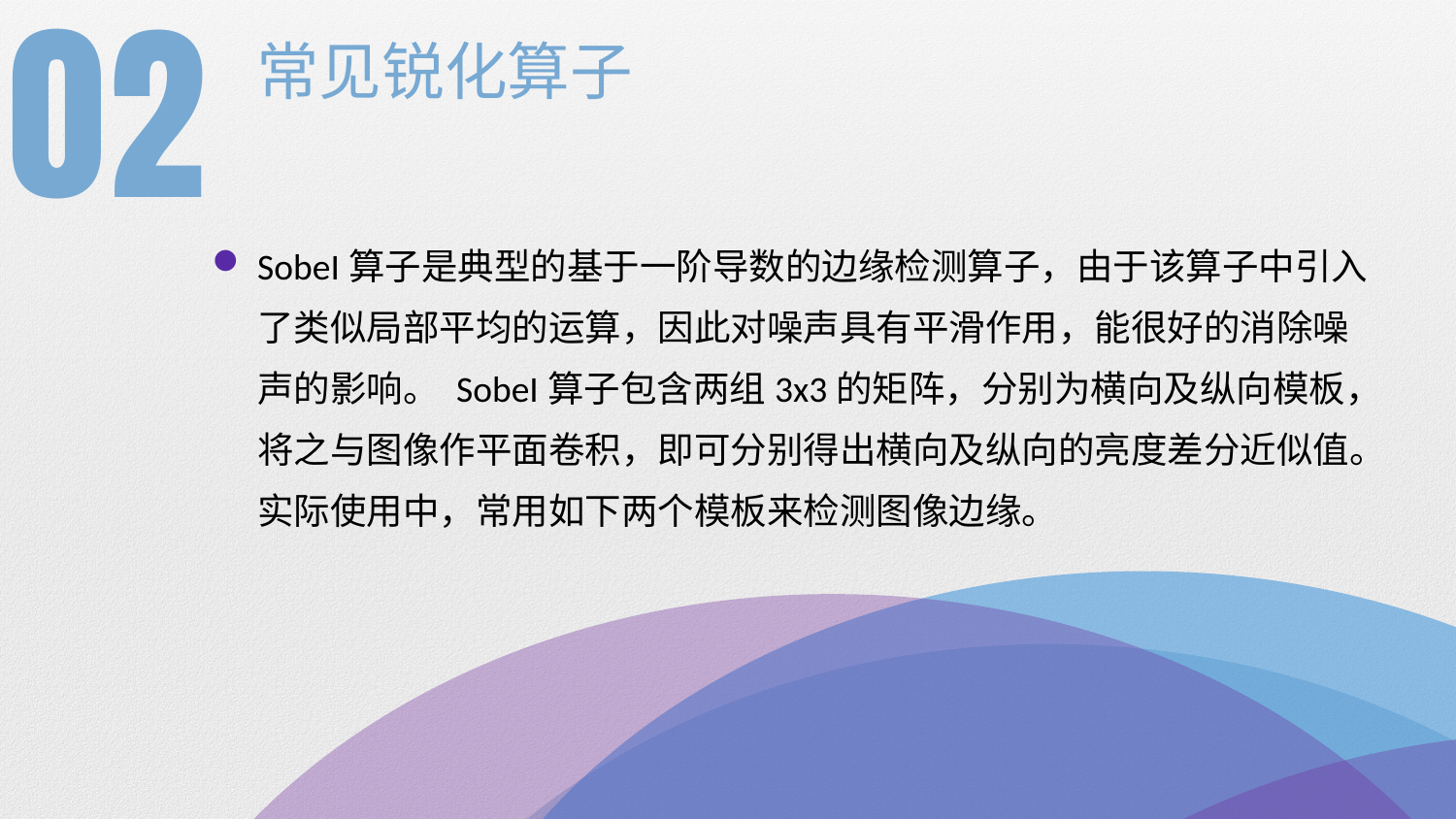

02
常见锐化算子
SobeI算子是典型的基于一阶导数的边缘检测算子，由于该算子中引入了类似局部平均的运算，因此对噪声具有平滑作用，能很好的消除噪声的影响。 SobeI算子包含两组3x3的矩阵，分别为横向及纵向模板，将之与图像作平面卷积，即可分别得出横向及纵向的亮度差分近似值。实际使用中，常用如下两个模板来检测图像边缘。